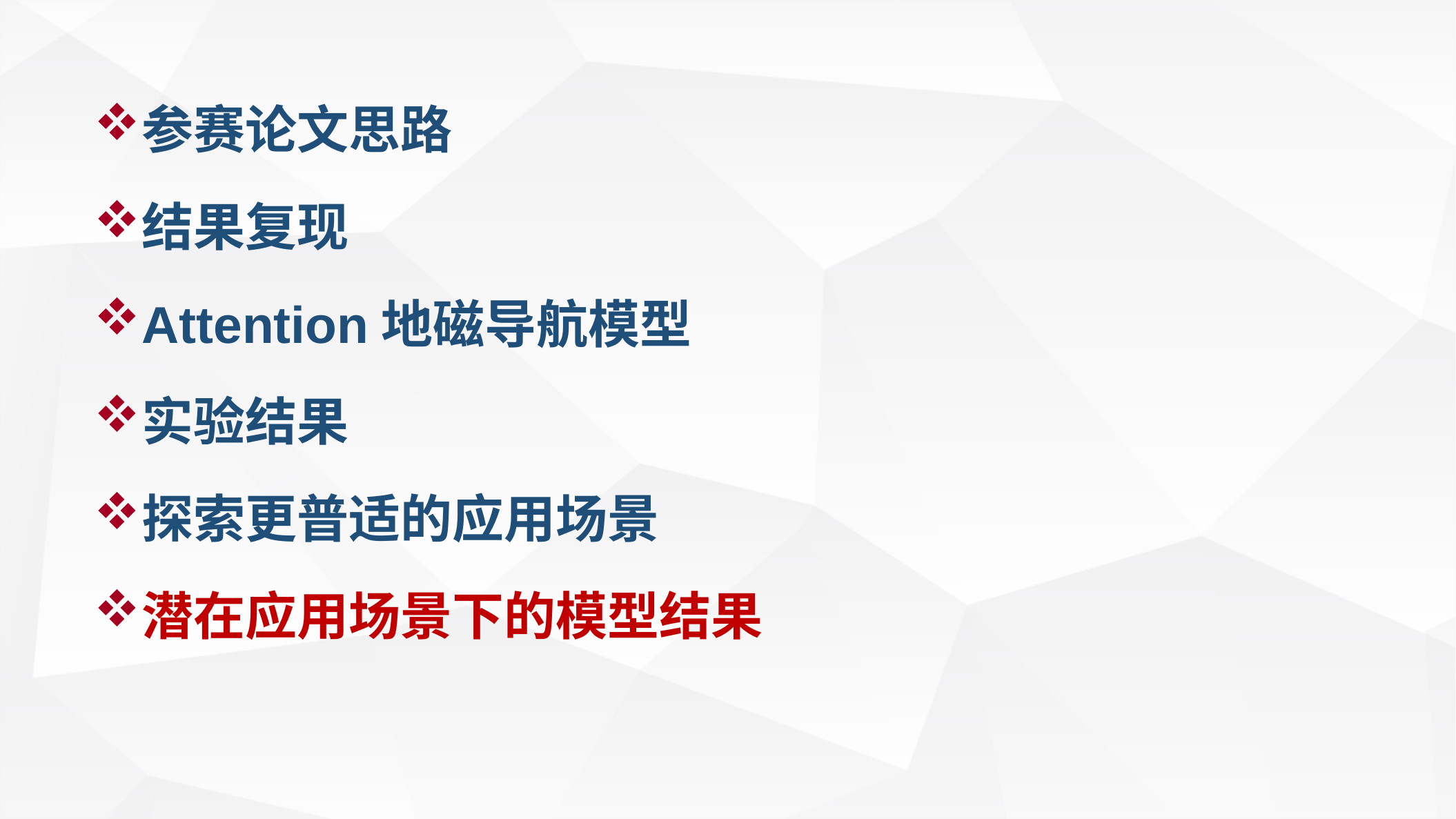

参赛论文思路
结果复现
Attention地磁导航模型
实验结果
探索更普适的应用场景
潜在应用场景下的模型结果